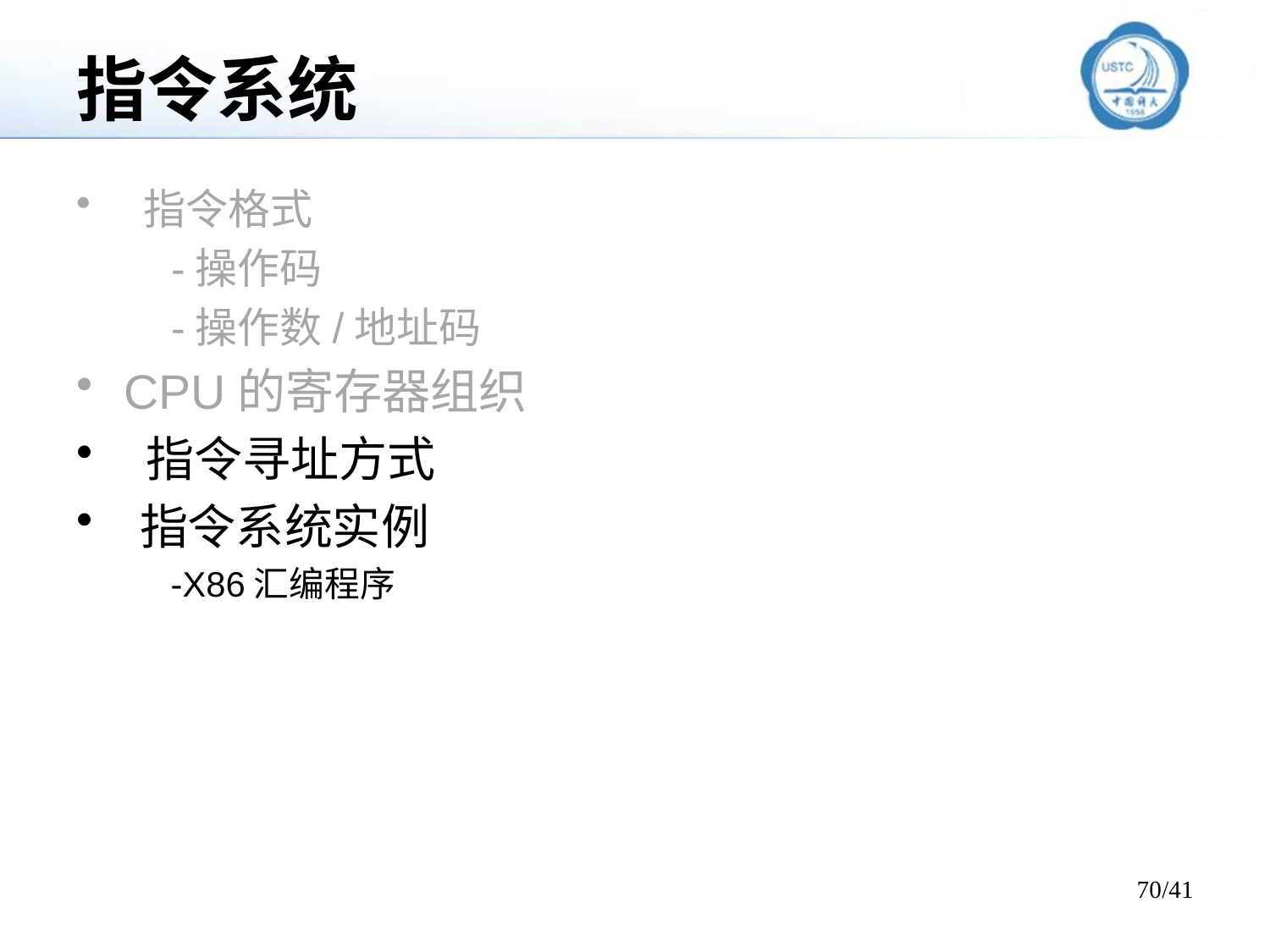

# 指令系统
 指令格式
        -操作码
        -操作数/地址码
CPU的寄存器组织
 指令寻址方式
指令系统实例
    -X86汇编程序
70/41